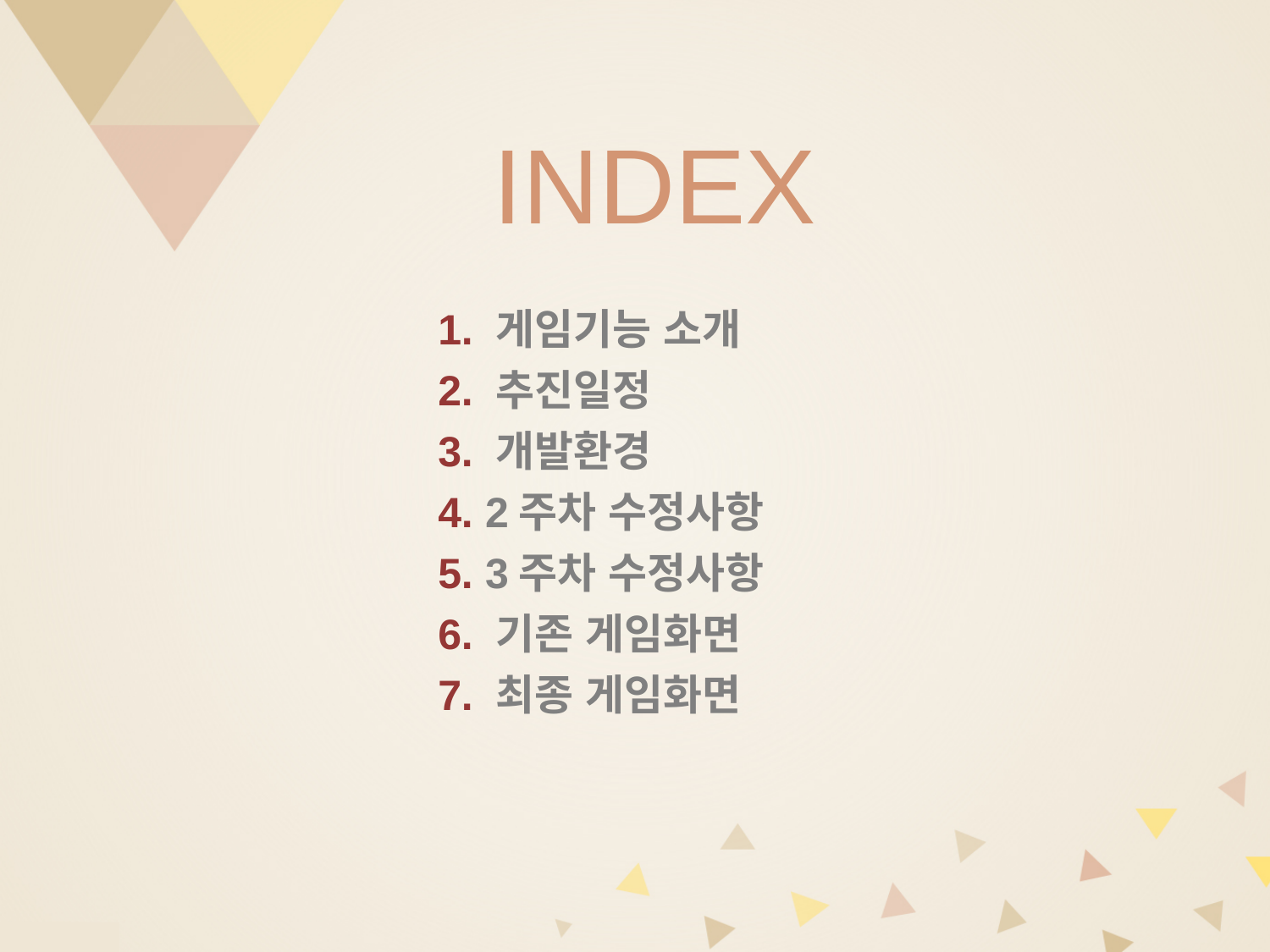

INDEX
1. 게임기능 소개
2. 추진일정
3. 개발환경
4. 2주차 수정사항
5. 3주차 수정사항
6. 기존 게임화면
7. 최종 게임화면